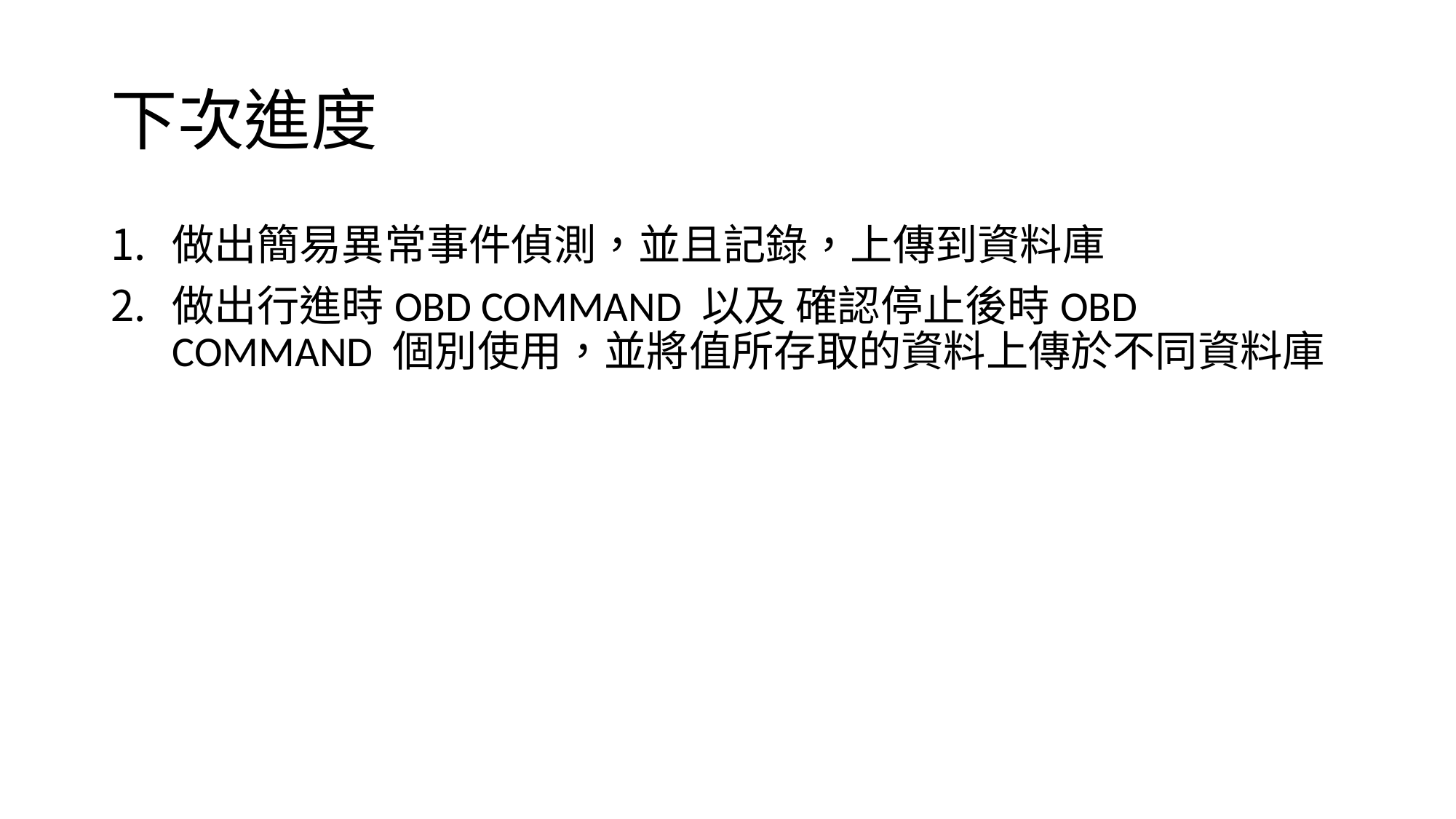

# 下次進度
做出簡易異常事件偵測，並且記錄，上傳到資料庫
做出行進時OBD COMMAND 以及 確認停止後時OBD COMMAND 個別使用，並將值所存取的資料上傳於不同資料庫